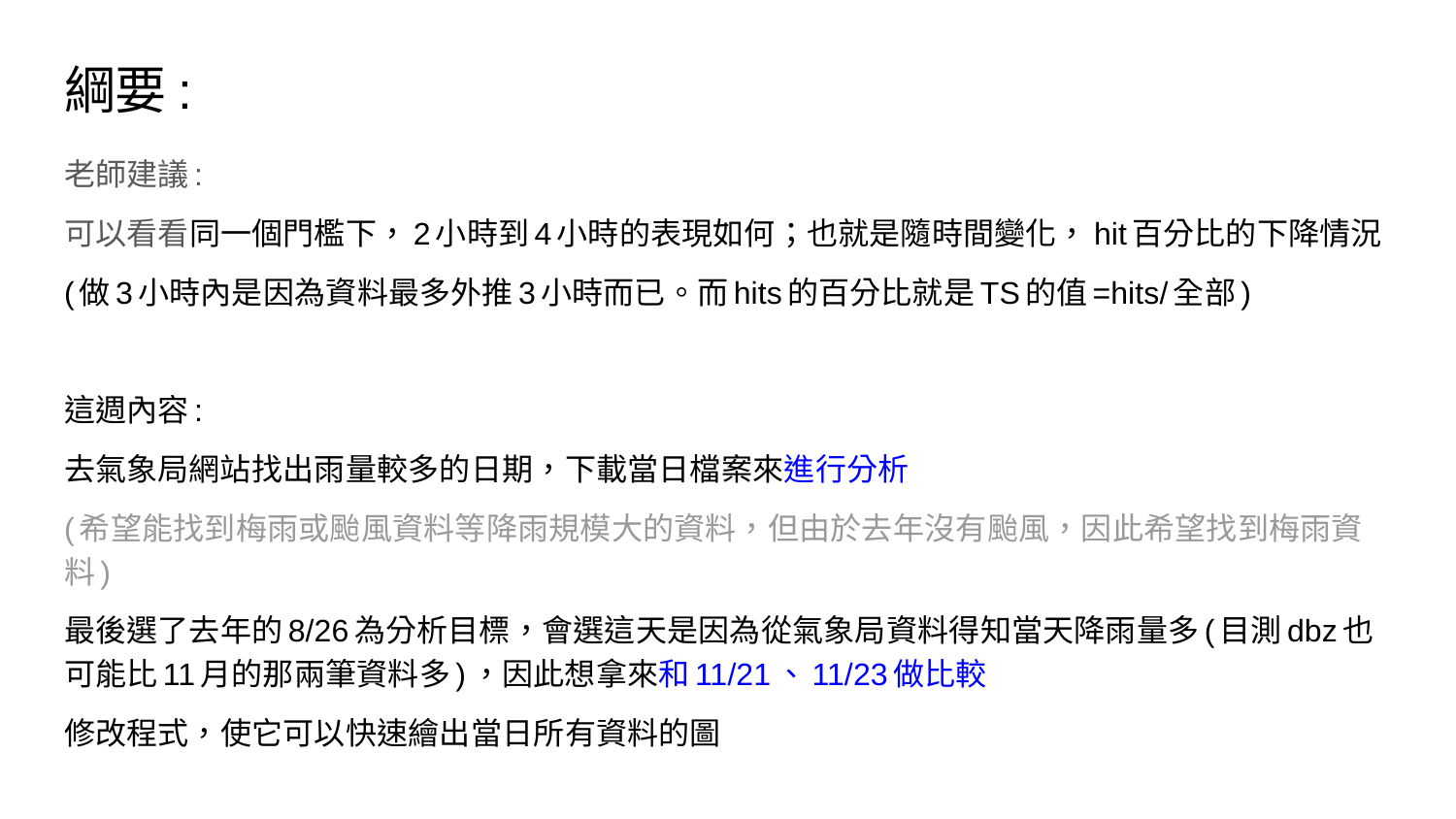

# 綱要:
老師建議:
可以看看同一個門檻下，2小時到4小時的表現如何；也就是隨時間變化，hit百分比的下降情況
(做3小時內是因為資料最多外推3小時而已。而hits的百分比就是TS的值=hits/全部)

這週內容:
去氣象局網站找出雨量較多的日期，下載當日檔案來進行分析
(希望能找到梅雨或颱風資料等降雨規模大的資料，但由於去年沒有颱風，因此希望找到梅雨資料)
最後選了去年的8/26為分析目標，會選這天是因為從氣象局資料得知當天降雨量多(目測dbz也可能比11月的那兩筆資料多)，因此想拿來和11/21、11/23做比較
修改程式，使它可以快速繪出當日所有資料的圖